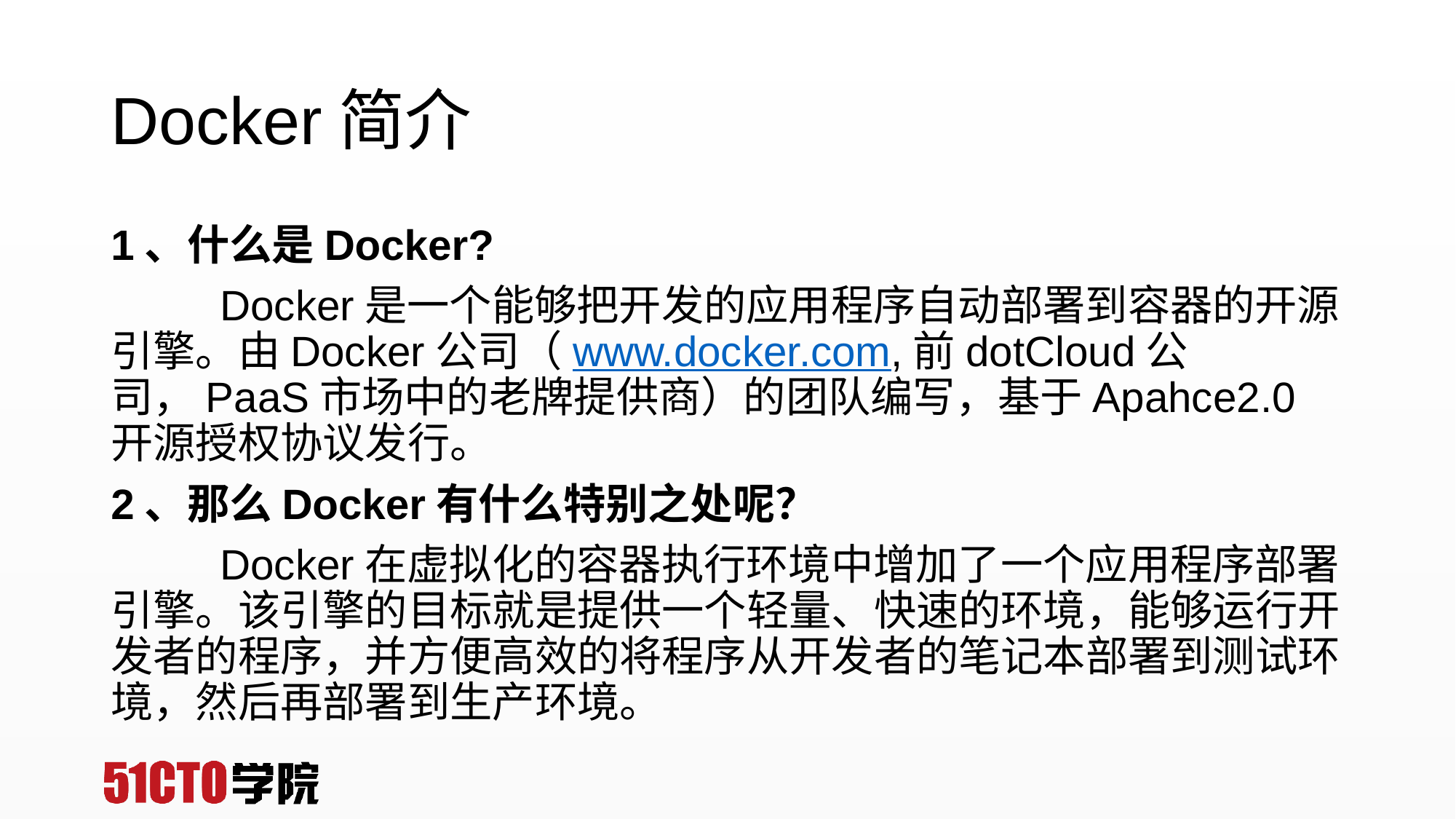

# Docker简介
1、什么是Docker?
	Docker是一个能够把开发的应用程序自动部署到容器的开源引擎。由Docker公司（www.docker.com,前dotCloud公司，PaaS市场中的老牌提供商）的团队编写，基于Apahce2.0开源授权协议发行。
2、那么Docker有什么特别之处呢？
	Docker在虚拟化的容器执行环境中增加了一个应用程序部署引擎。该引擎的目标就是提供一个轻量、快速的环境，能够运行开发者的程序，并方便高效的将程序从开发者的笔记本部署到测试环境，然后再部署到生产环境。